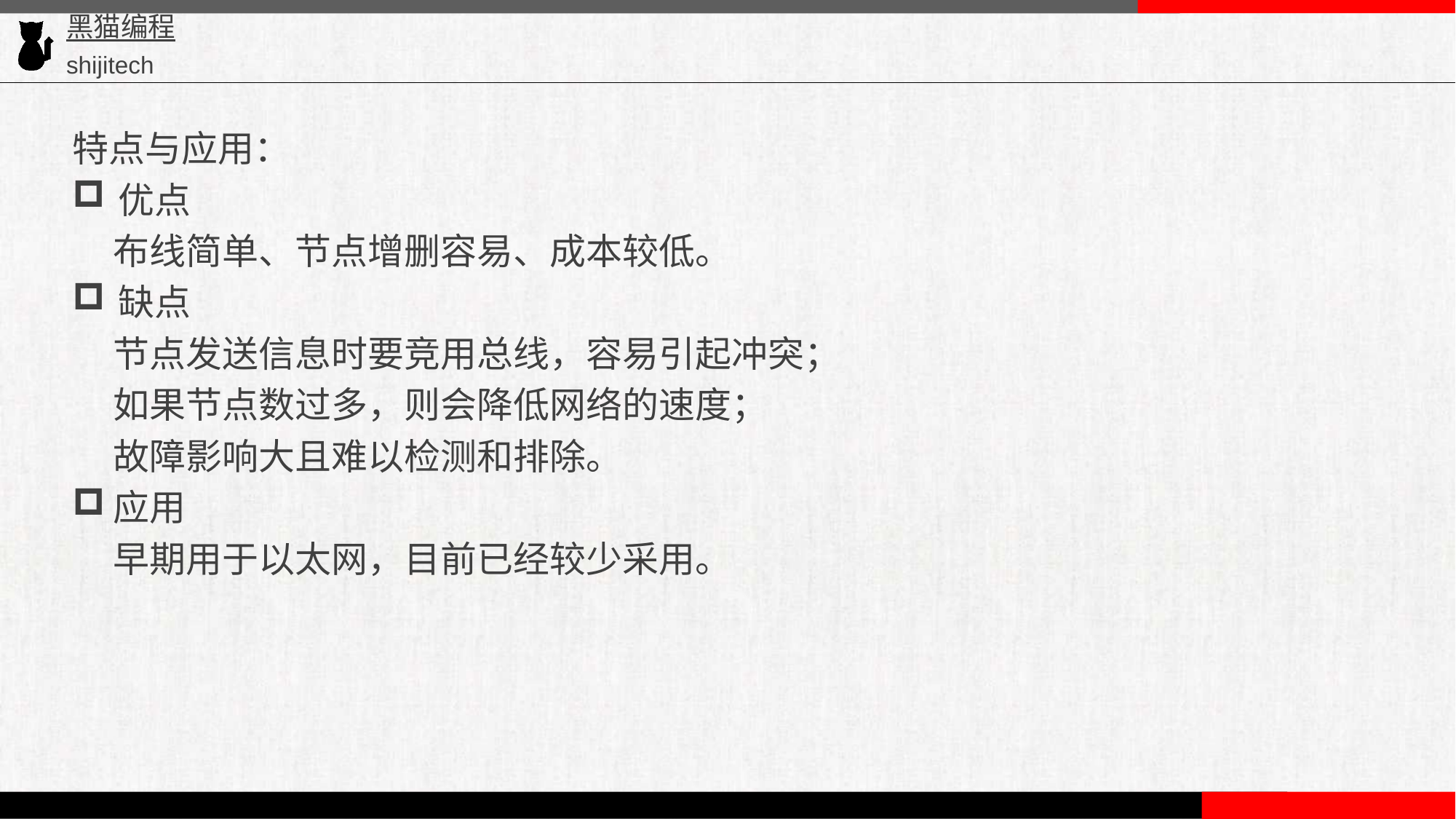

特点与应用：
优点
布线简单、节点增删容易、成本较低。
缺点
节点发送信息时要竞用总线，容易引起冲突；
如果节点数过多，则会降低网络的速度；
故障影响大且难以检测和排除。
应用
早期用于以太网，目前已经较少采用。